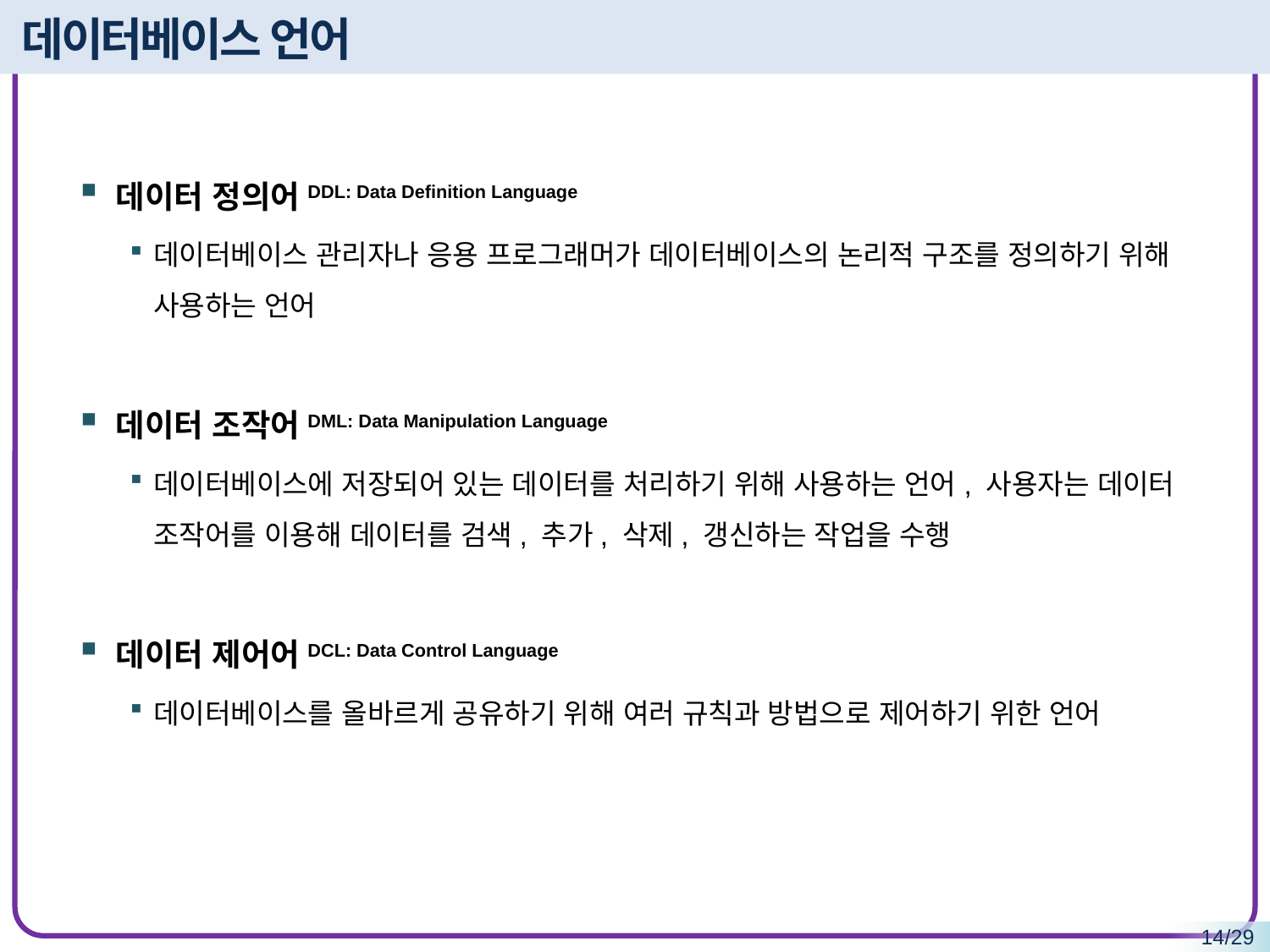

# 데이터베이스 언어
데이터 정의어DDL: Data Definition Language
데이터베이스 관리자나 응용 프로그래머가 데이터베이스의 논리적 구조를 정의하기 위해 사용하는 언어

데이터 조작어DML: Data Manipulation Language
데이터베이스에 저장되어 있는 데이터를 처리하기 위해 사용하는 언어, 사용자는 데이터 조작어를 이용해 데이터를 검색, 추가, 삭제, 갱신하는 작업을 수행

데이터 제어어DCL: Data Control Language
데이터베이스를 올바르게 공유하기 위해 여러 규칙과 방법으로 제어하기 위한 언어